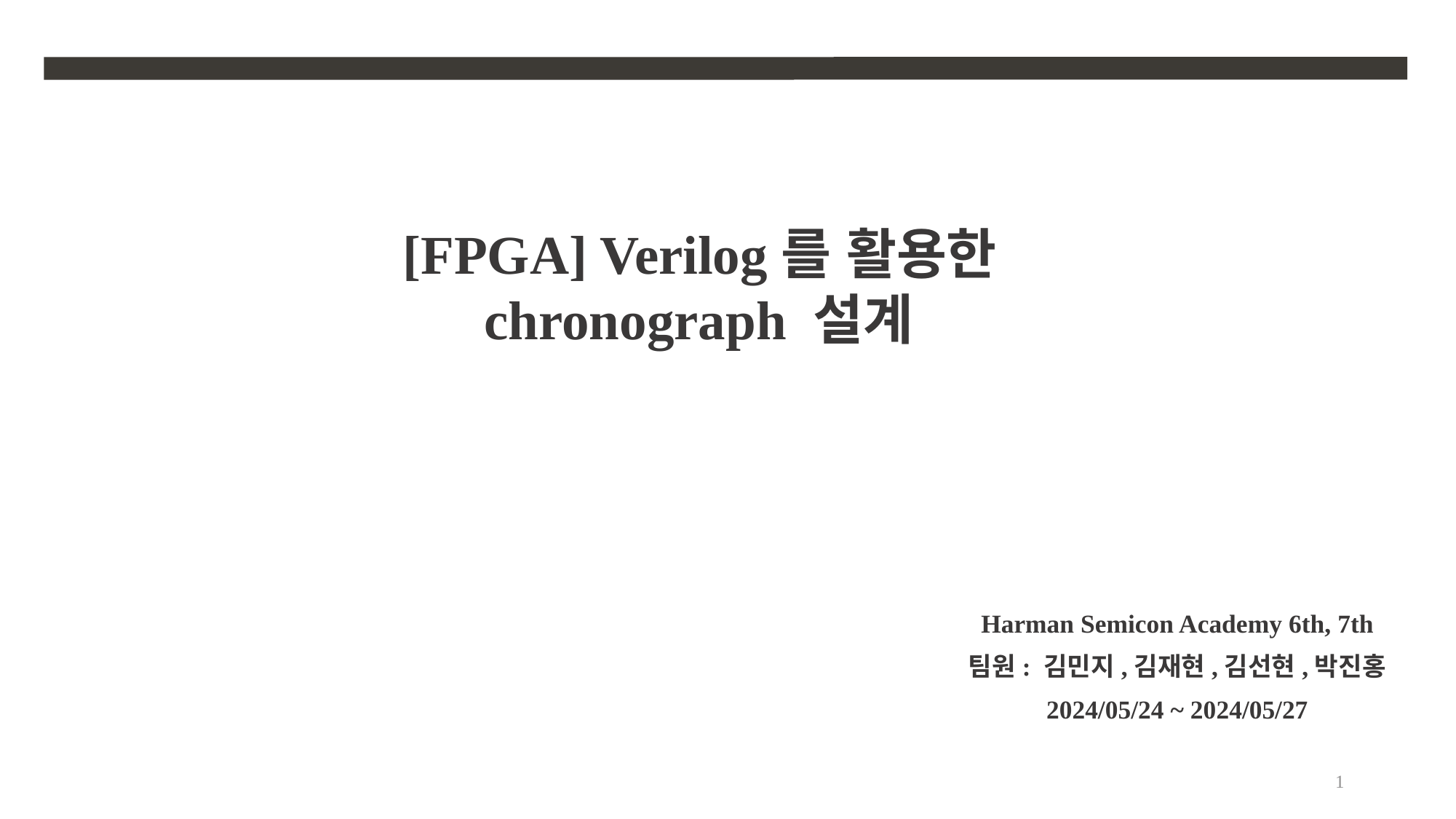

[FPGA] Verilog를 활용한
 chronograph 설계

Harman Semicon Academy 6th, 7th
팀원: 김민지,김재현,김선현,박진홍
2024/05/24 ~ 2024/05/27
1